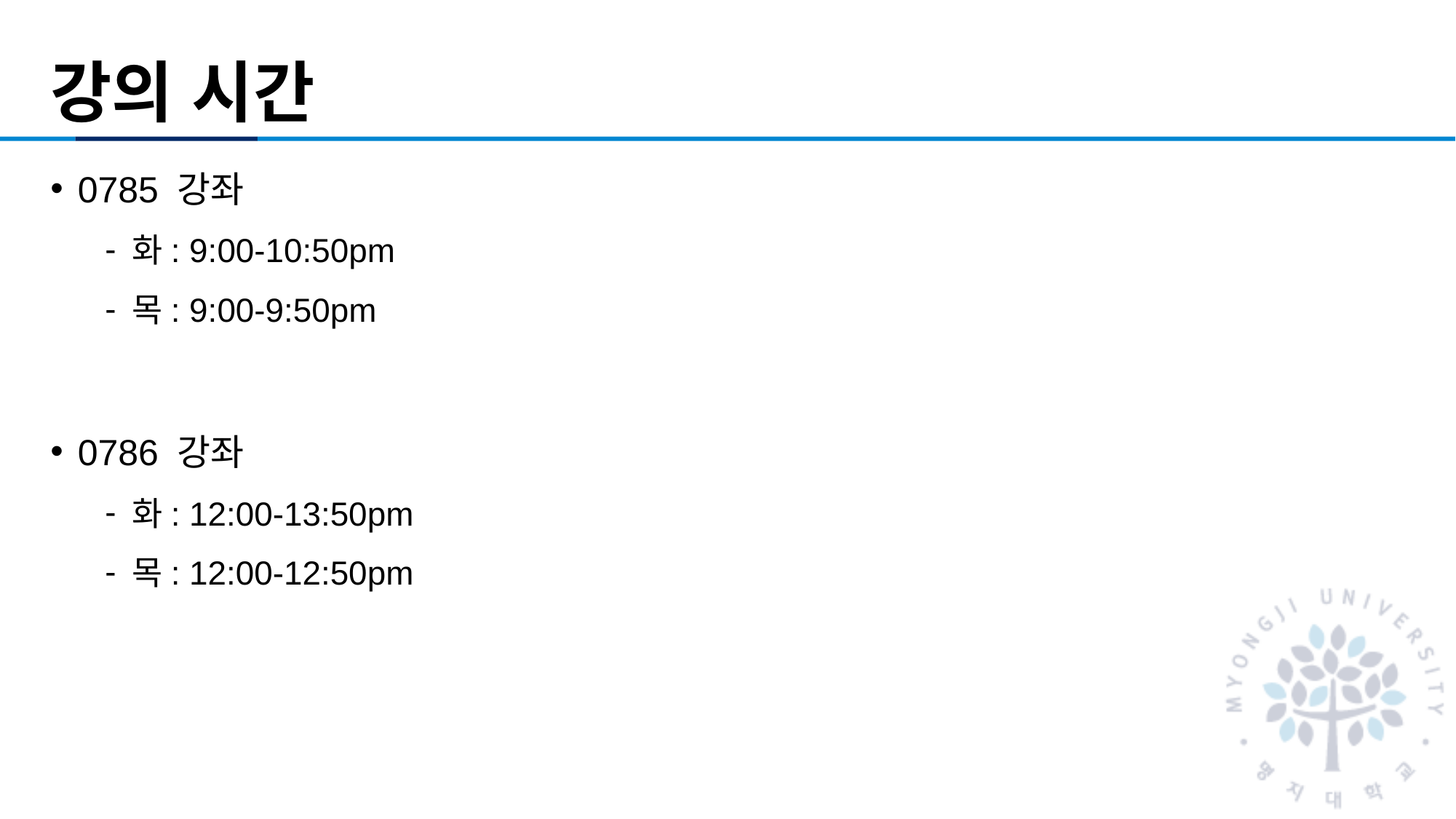

# 강의 시간
0785 강좌
화: 9:00-10:50pm
목: 9:00-9:50pm

0786 강좌
화: 12:00-13:50pm
목: 12:00-12:50pm